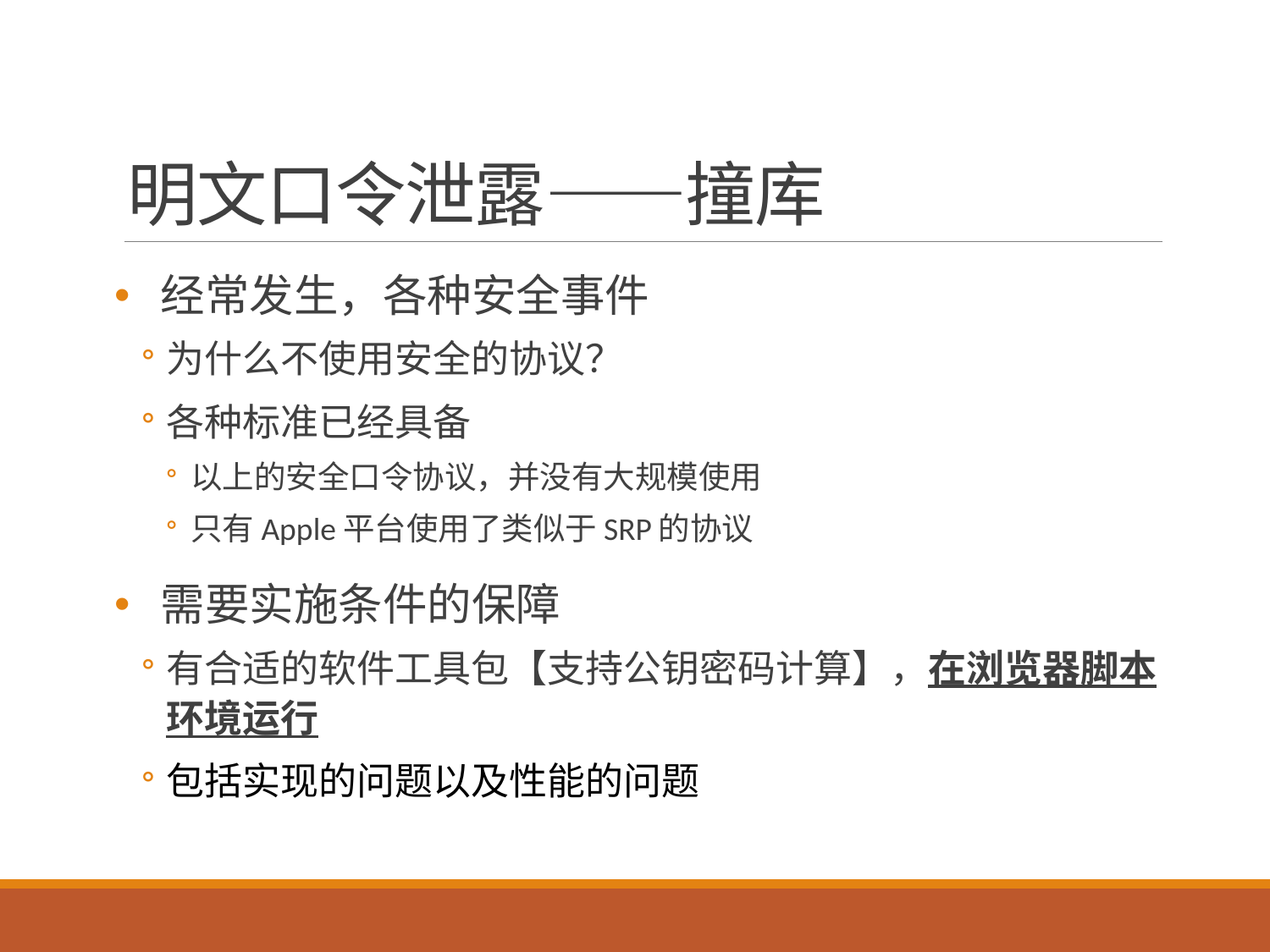

# 明文口令泄露——撞库
经常发生，各种安全事件
为什么不使用安全的协议？
各种标准已经具备
以上的安全口令协议，并没有大规模使用
只有Apple平台使用了类似于SRP的协议
需要实施条件的保障
有合适的软件工具包【支持公钥密码计算】，在浏览器脚本环境运行
包括实现的问题以及性能的问题
62